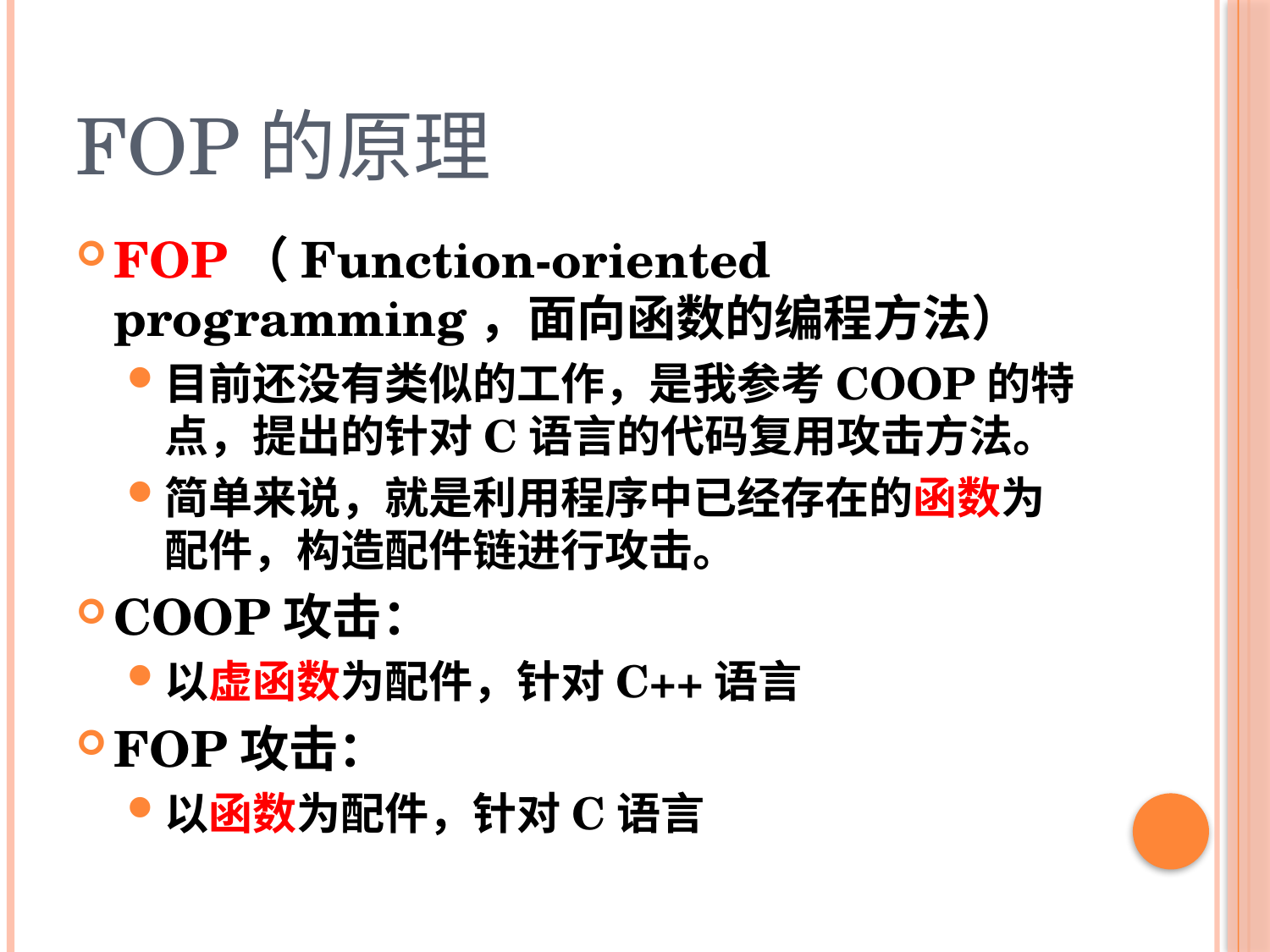

# FOP的原理
FOP（Function-oriented programming，面向函数的编程方法）
目前还没有类似的工作，是我参考COOP的特点，提出的针对C语言的代码复用攻击方法。
简单来说，就是利用程序中已经存在的函数为配件，构造配件链进行攻击。
COOP攻击：
以虚函数为配件，针对C++语言
FOP攻击：
以函数为配件，针对C语言